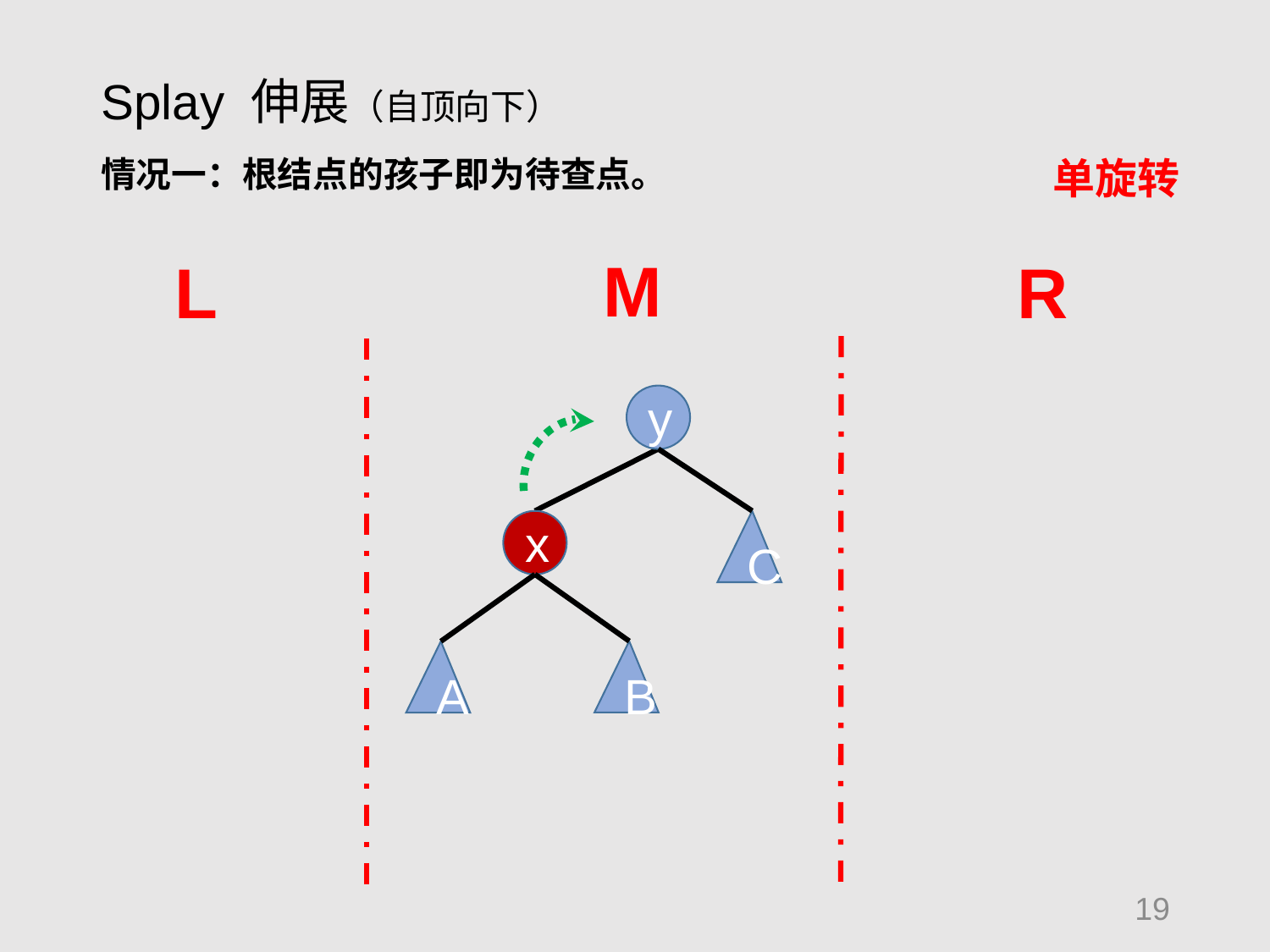

Splay 伸展（自顶向下）
单旋转
情况一：根结点的孩子即为待查点。
M
L
R
y
C

x
B
A
19